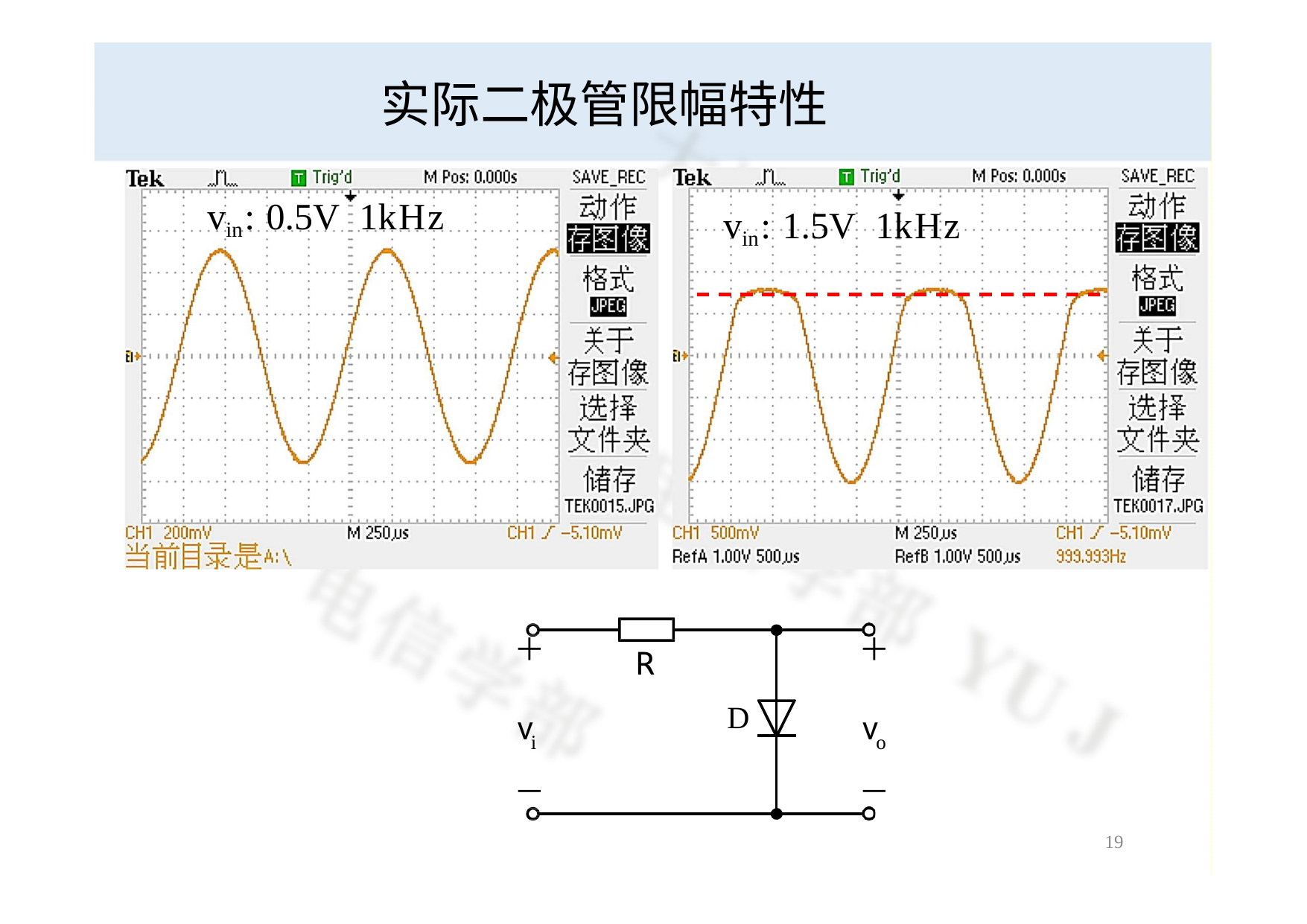

# 实际二极管限幅特性

vin: 0.5V	1kHz
vin: 1.5V	1kHz

＋
＋
R
D

v
v
i
o

－
－

19